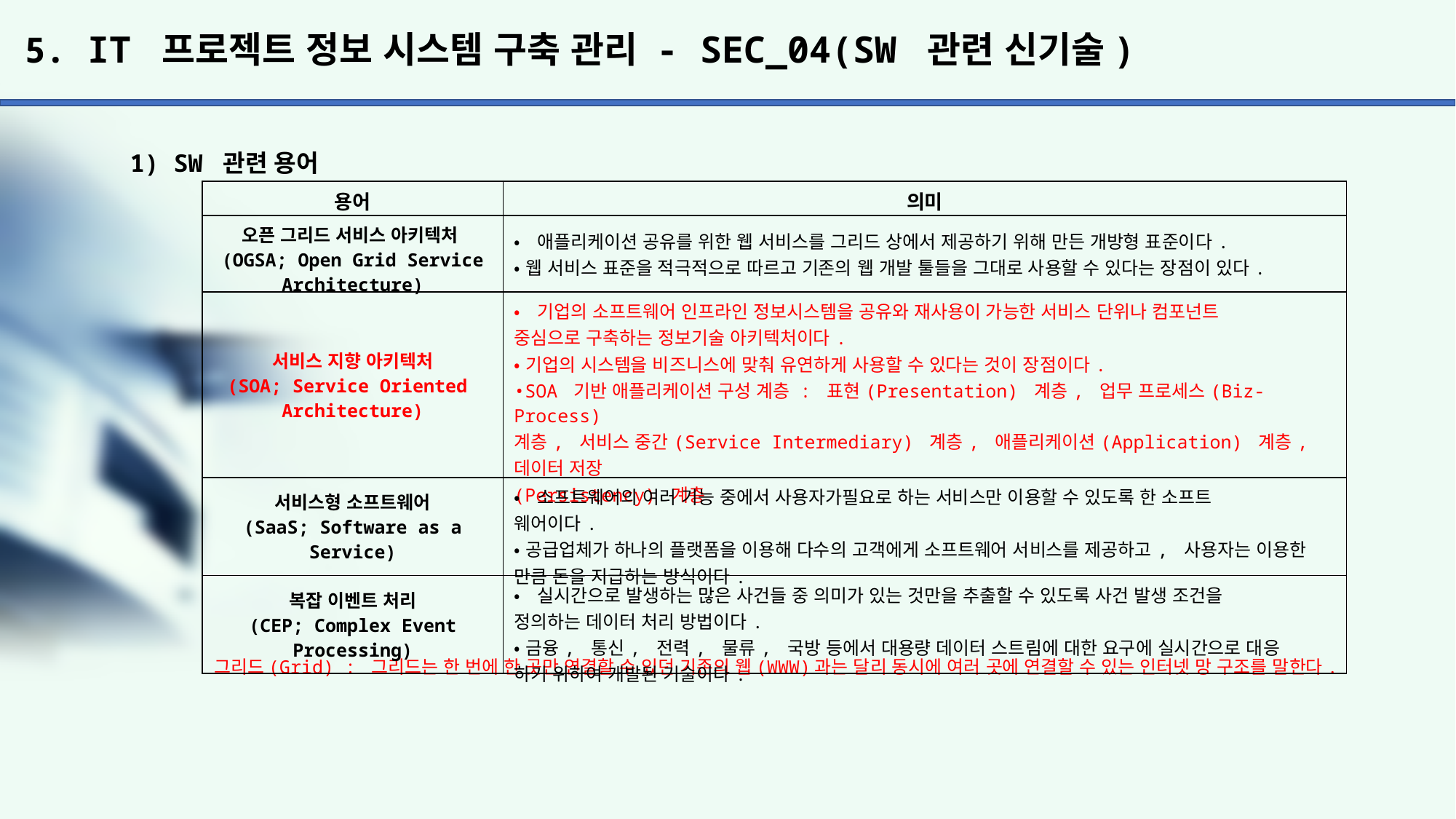

# 5. IT 프로젝트 정보 시스템 구축 관리 - SEC_04(SW 관련 신기술)
1) SW 관련 용어

| 용어 | 의미 |
| --- | --- |
| 오픈 그리드 서비스 아키텍처(OGSA; Open Grid Service Architecture) | •애플리케이션 공유를 위한 웹 서비스를 그리드 상에서 제공하기 위해 만든 개방형 표준이다. •웹 서비스 표준을 적극적으로 따르고 기존의 웹 개발 툴들을 그대로 사용할 수 있다는 장점이 있다. |
| 서비스 지향 아키텍처 (SOA; Service Oriented Architecture) | •기업의 소프트웨어 인프라인 정보시스템을 공유와 재사용이 가능한 서비스 단위나 컴포넌트 중심으로 구축하는 정보기술 아키텍처이다. •기업의 시스템을 비즈니스에 맞춰 유연하게 사용할 수 있다는 것이 장점이다. •SOA 기반 애플리케이션 구성 계층 : 표현(Presentation) 계층, 업무 프로세스(Biz-Process) 계층, 서비스 중간(Service Intermediary) 계층, 애플리케이션(Application) 계층, 데이터 저장 (Persistency) 계층 |
| 서비스형 소프트웨어 (SaaS; Software as a Service) | •소프트웨어의 여러 기능 중에서 사용자가필요로 하는 서비스만 이용할 수 있도록 한 소프트 웨어이다. •공급업체가 하나의 플랫폼을 이용해 다수의 고객에게 소프트웨어 서비스를 제공하고, 사용자는 이용한 만큼 돈을 지급하는 방식이다. |
| 복잡 이벤트 처리 (CEP; Complex Event Processing) | •실시간으로 발생하는 많은 사건들 중 의미가 있는 것만을 추출할 수 있도록 사건 발생 조건을 정의하는 데이터 처리 방법이다. •금융, 통신, 전력, 물류, 국방 등에서 대용량 데이터 스트림에 대한 요구에 실시간으로 대응 하기 위하여 개발된 기술이다. |
그리드(Grid) : 그리드는 한 번에 한 곳만 연결할 수 있던 기존의 웹(WWW)과는 달리 동시에 여러 곳에 연결할 수 있는 인터넷 망 구조를 말한다.